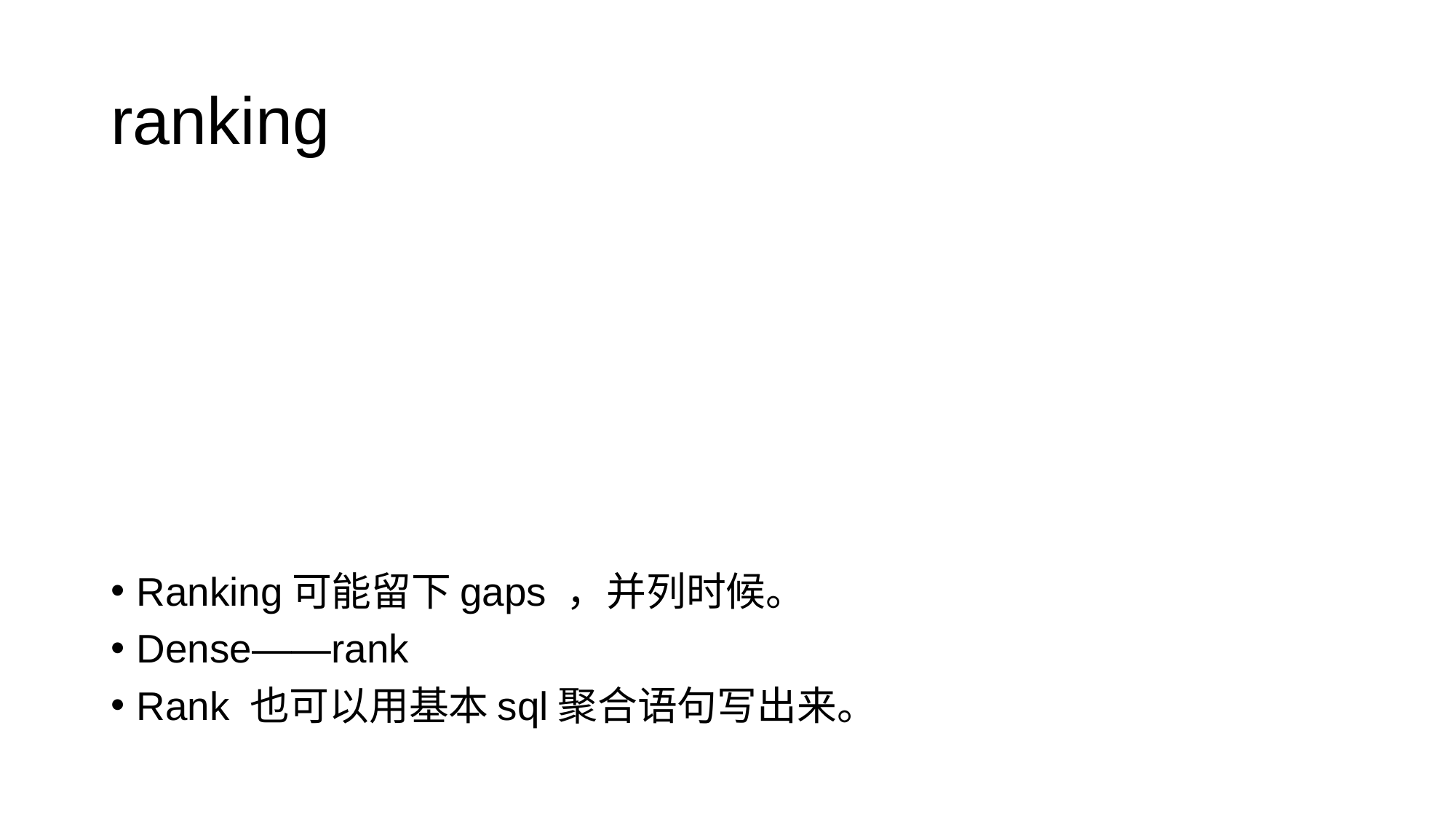

# ranking

Ranking可能留下gaps ，并列时候。
Dense——rank
Rank 也可以用基本sql聚合语句写出来。